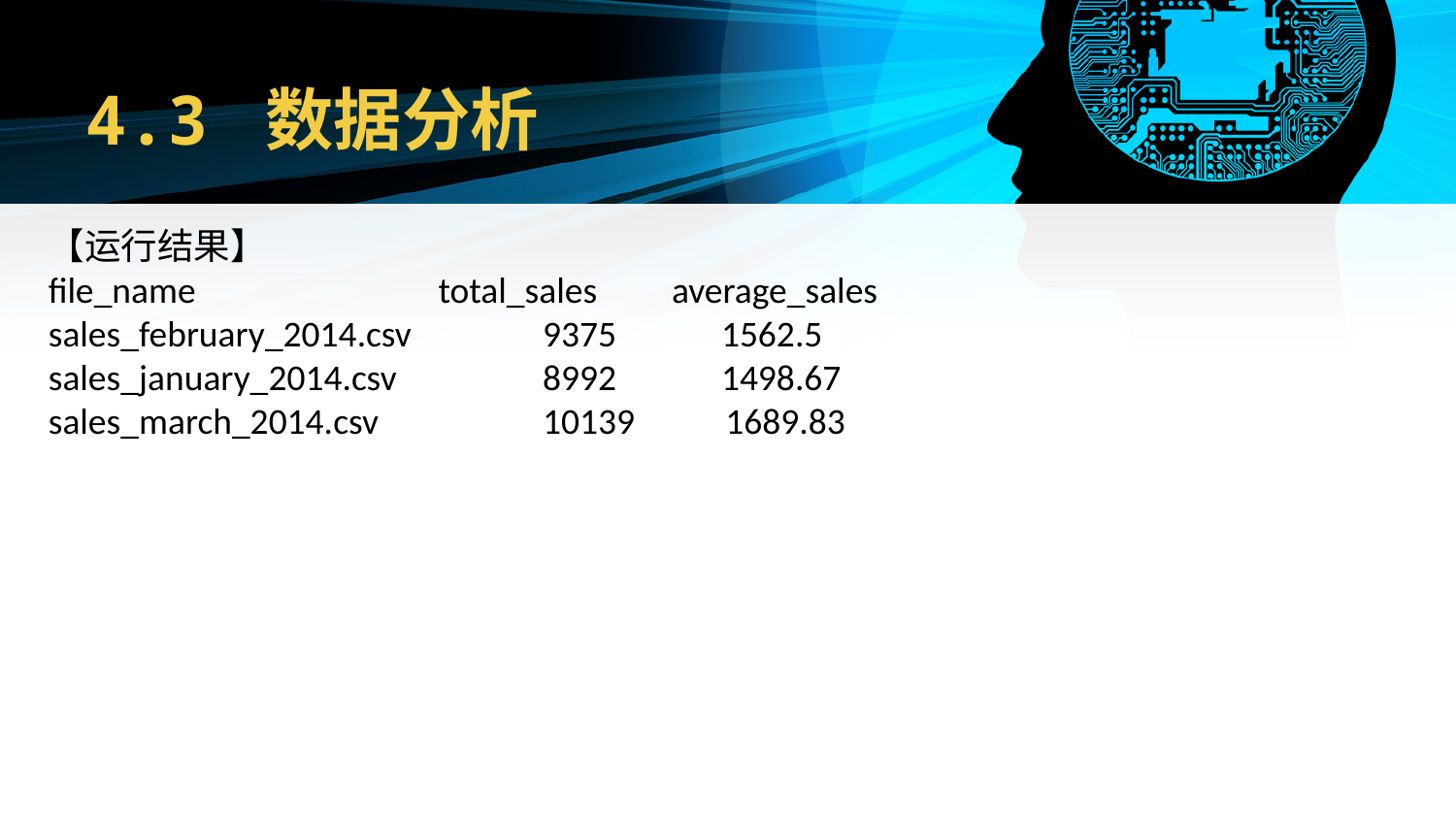

# 4.3 数据分析
【运行结果】
file_name	            total_sales	     average_sales
sales_february_2014.csv	       9375	           1562.5
sales_january_2014.csv	       8992	           1498.67
sales_march_2014.csv	       10139           1689.83